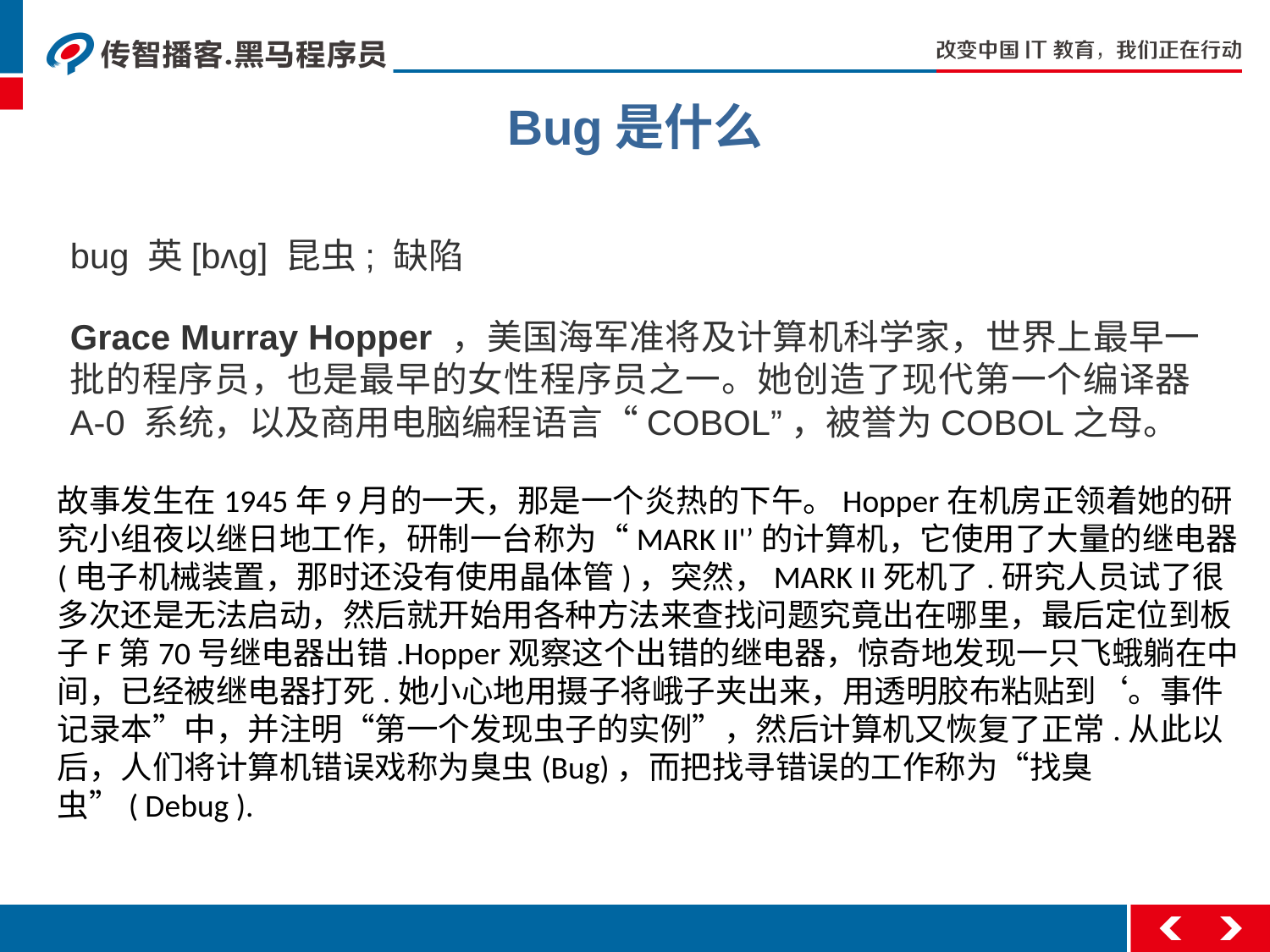

Bug是什么
bug 英[bʌg] 昆虫; 缺陷
Grace Murray Hopper ，美国海军准将及计算机科学家，世界上最早一批的程序员，也是最早的女性程序员之一。她创造了现代第一个编译器A-0 系统，以及商用电脑编程语言“COBOL”，被誉为COBOL之母。
故事发生在1945年9月的一天，那是一个炎热的下午。Hopper在机房正领着她的研究小组夜以继日地工作，研制一台称为“MARK II'’的计算机，它使用了大量的继电器(电子机械装置，那时还没有使用晶体管)，突然，MARK II死机了.研究人员试了很多次还是无法启动，然后就开始用各种方法来查找问题究竟出在哪里，最后定位到板子F第70号继电器出错.Hopper观察这个出错的继电器，惊奇地发现一只飞蛾躺在中间，已经被继电器打死.她小心地用摄子将峨子夹出来，用透明胶布粘贴到‘。事件记录本”中，并注明“第一个发现虫子的实例”，然后计算机又恢复了正常.从此以后，人们将计算机错误戏称为臭虫(Bug)，而把找寻错误的工作称为“找臭虫”( Debug ).